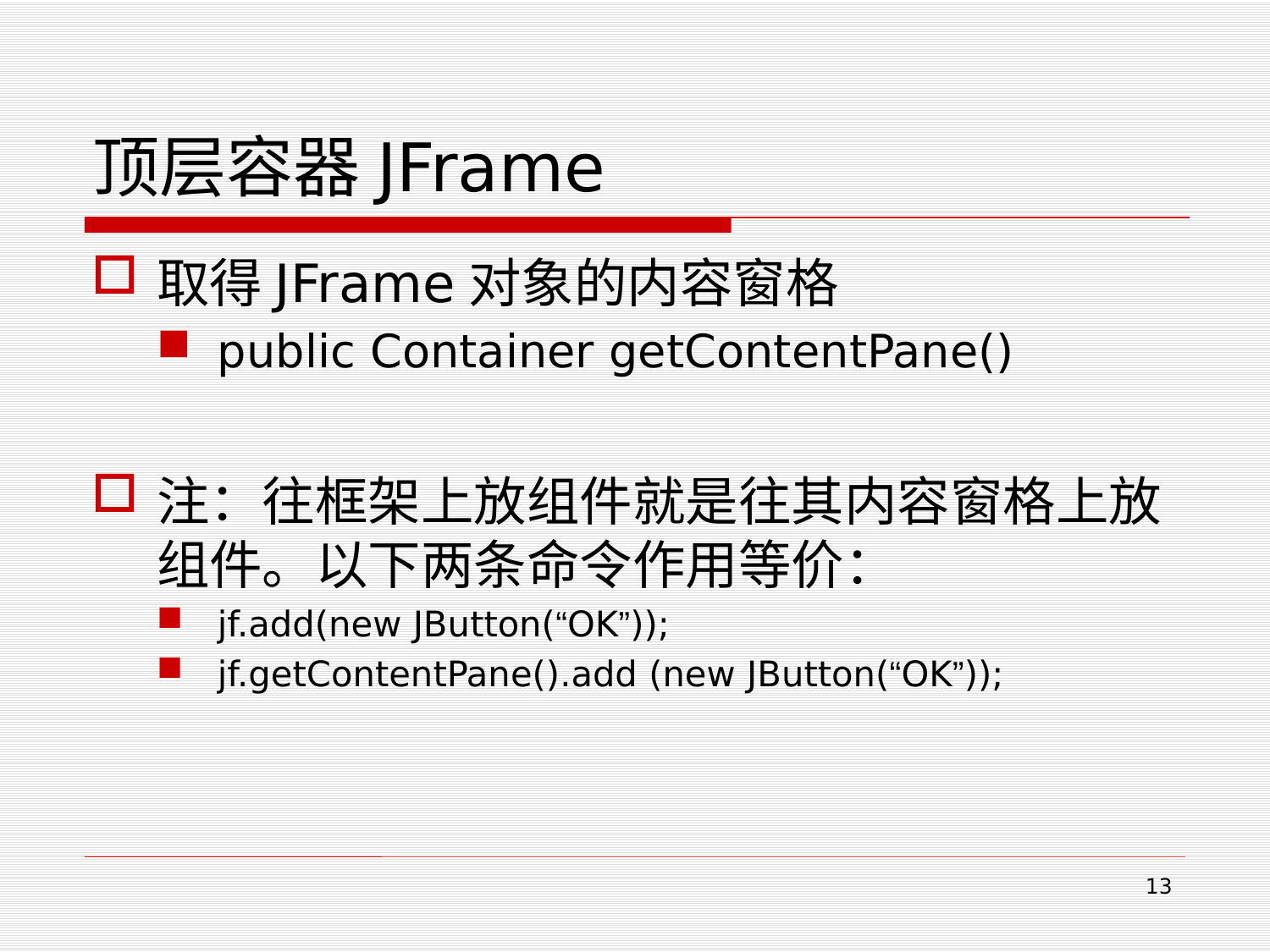

# 顶层容器JFrame
取得JFrame对象的内容窗格
public Container getContentPane()

注：往框架上放组件就是往其内容窗格上放组件。以下两条命令作用等价：
jf.add(new JButton(“OK”));
jf.getContentPane().add (new JButton(“OK”));
13